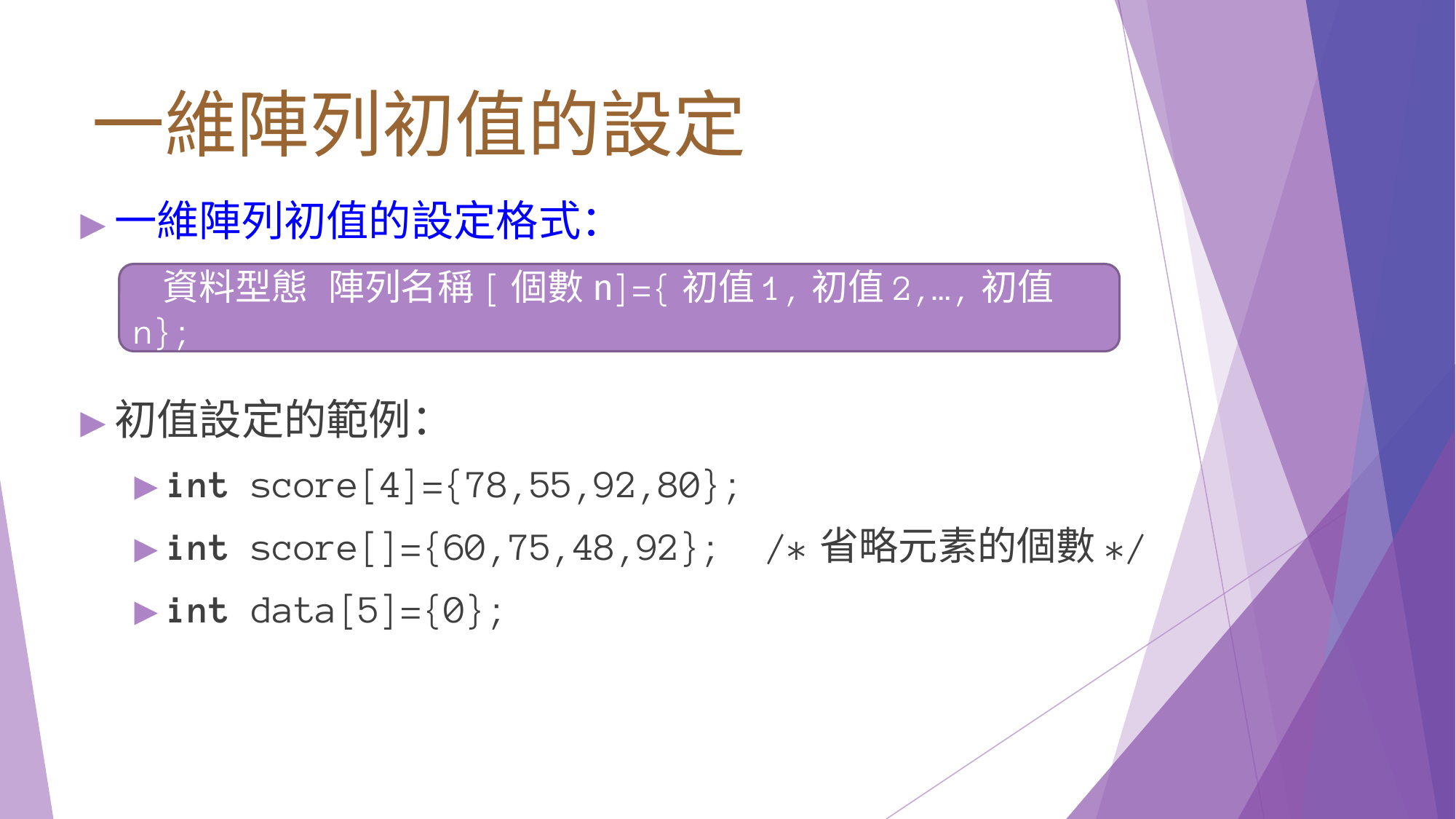

# 一維陣列初值的設定
⼀維陣列初值的設定格式：

初值設定的範例：
int score[4]={78,55,92,80};
int score[]={60,75,48,92};  /*省略元素的個數*/
int data[5]={0};
 資料型態 陣列名稱[個數n]={初值1,初值2,…,初值n};